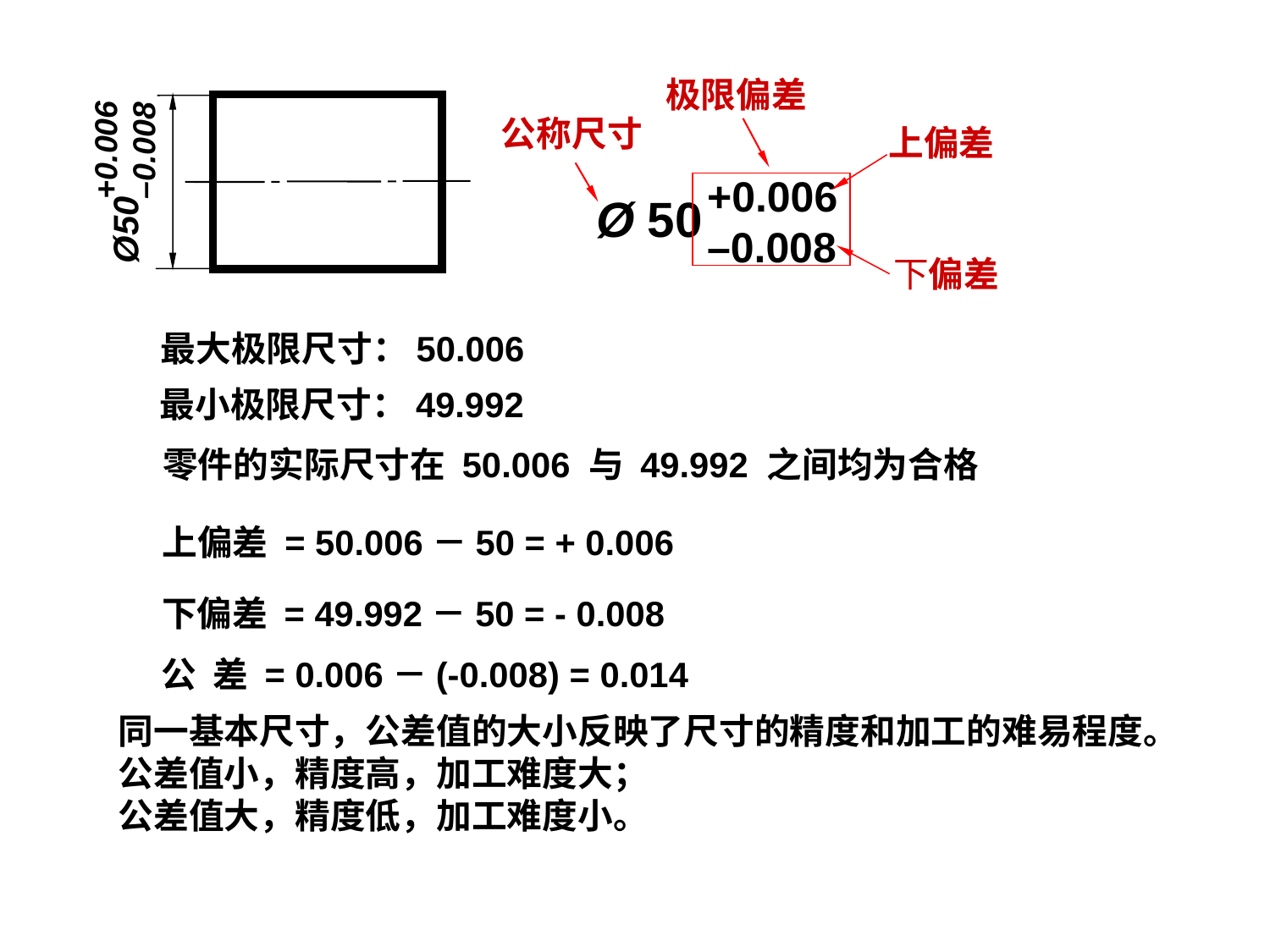

极限偏差
 +0.006
 –0.008
Ø50

公称尺寸
上偏差

 +0.006
 –0.008
Ø 50

下偏差
最大极限尺寸：50.006
最小极限尺寸：49.992
零件的实际尺寸在 50.006 与 49.992 之间均为合格
上偏差 = 50.006－50 = + 0.006
下偏差 = 49.992－50 = - 0.008
公  差 = 0.006－(-0.008) = 0.014
    同一基本尺寸，公差值的大小反映了尺寸的精度和加工的难易程度。
    公差值小，精度高，加工难度大；
    公差值大，精度低，加工难度小。